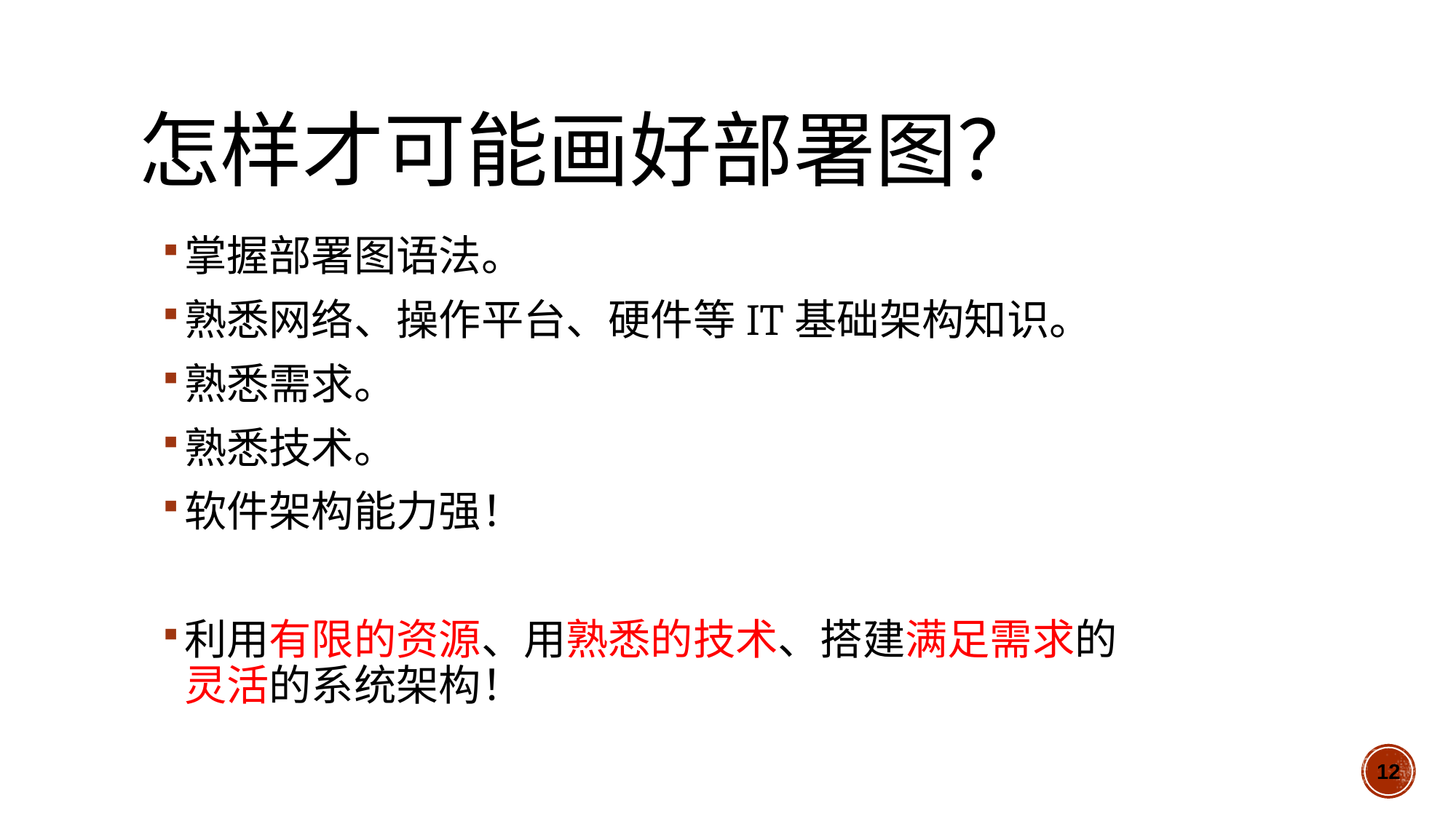

# 怎样才可能画好部署图？
掌握部署图语法。
熟悉网络、操作平台、硬件等IT基础架构知识。
熟悉需求。
熟悉技术。
软件架构能力强！

利用有限的资源、用熟悉的技术、搭建满足需求的灵活的系统架构！
12